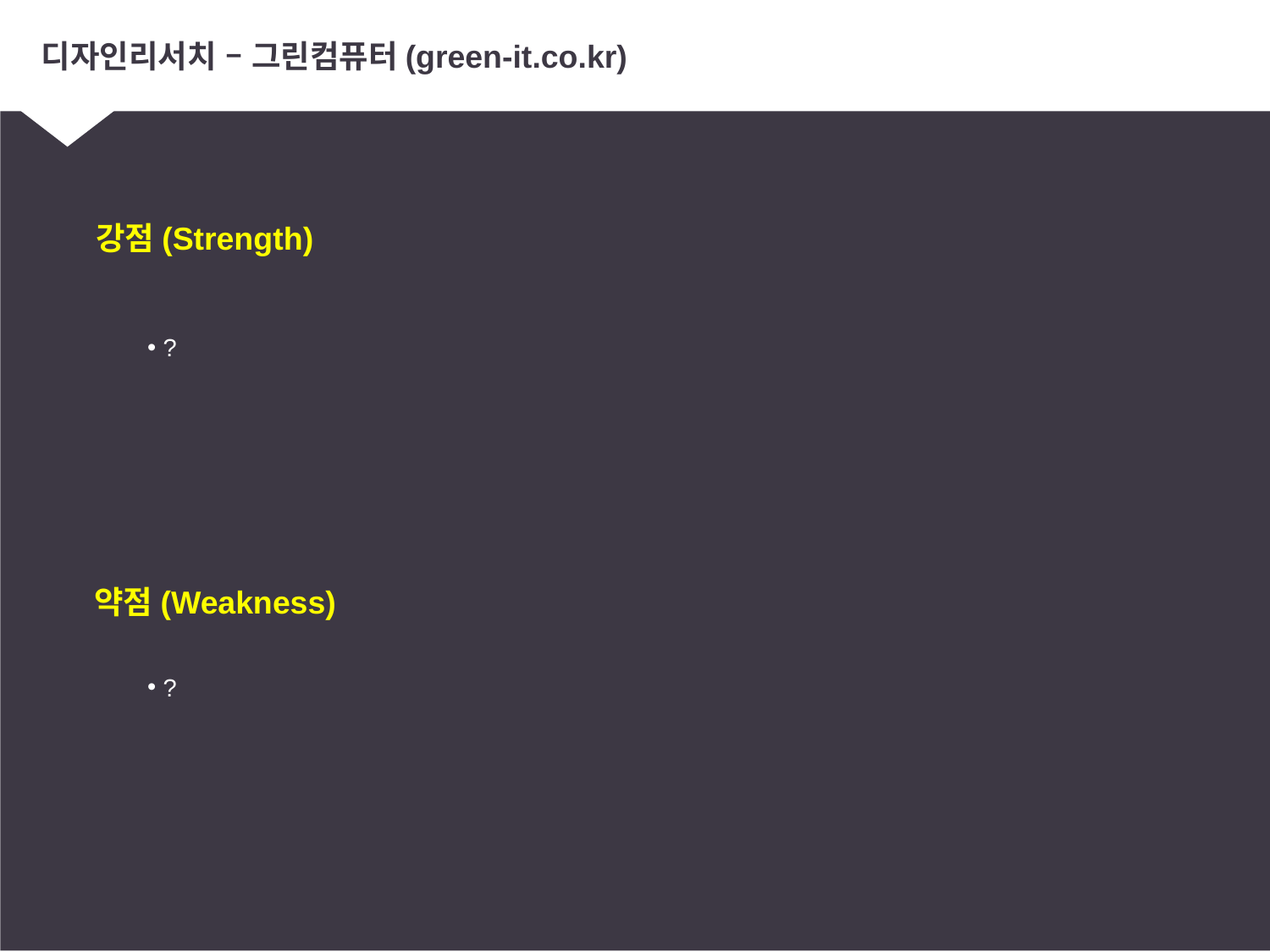

# 디자인리서치 – 그린컴퓨터(green-it.co.kr)
강점(Strength)
 ?
약점(Weakness)
 ?